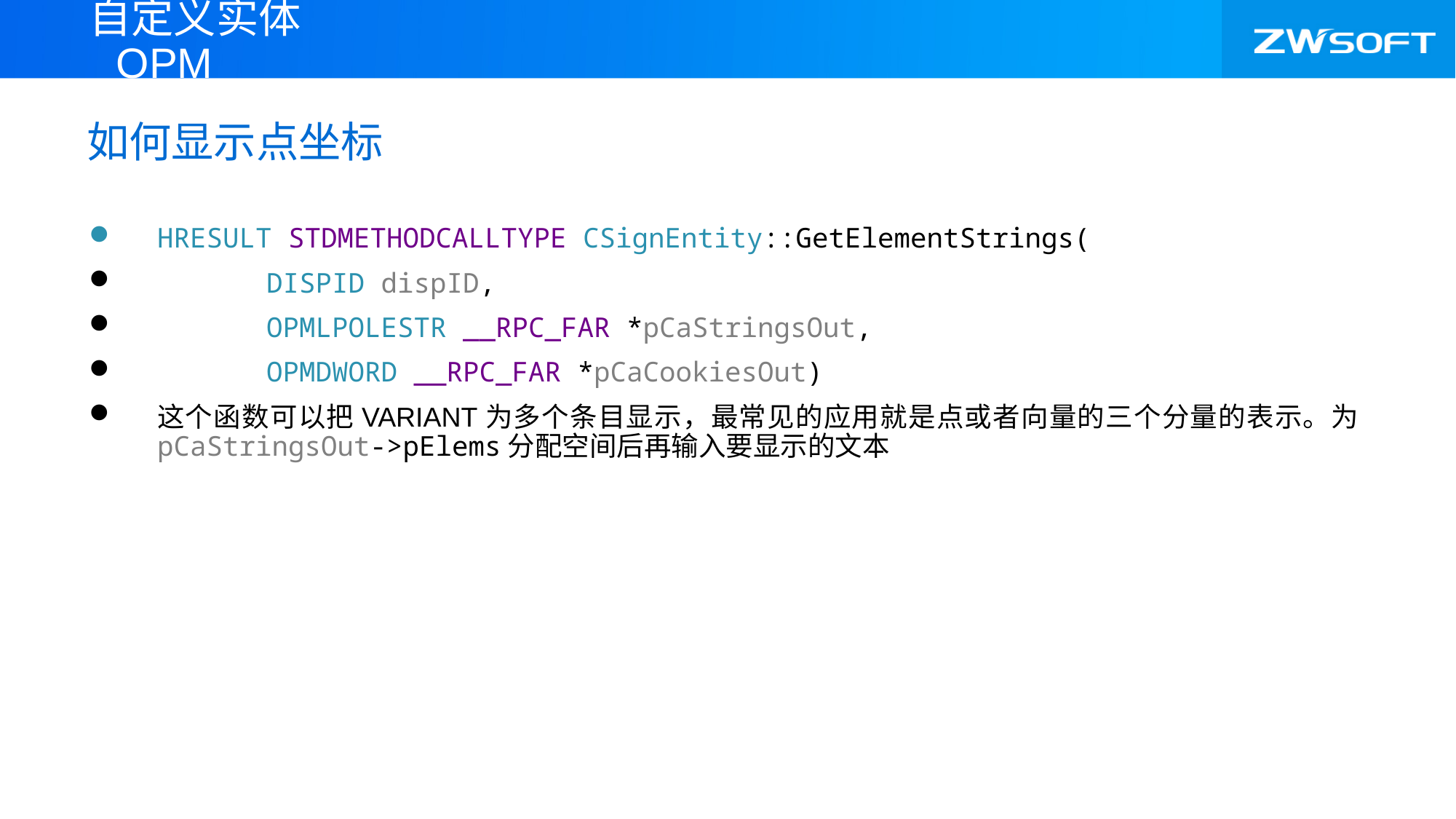

自定义实体OPM
# 如何显示点坐标
HRESULT STDMETHODCALLTYPE CSignEntity::GetElementStrings(
	DISPID dispID,
	OPMLPOLESTR __RPC_FAR *pCaStringsOut,
	OPMDWORD __RPC_FAR *pCaCookiesOut)
这个函数可以把VARIANT为多个条目显示，最常见的应用就是点或者向量的三个分量的表示。为pCaStringsOut->pElems分配空间后再输入要显示的文本